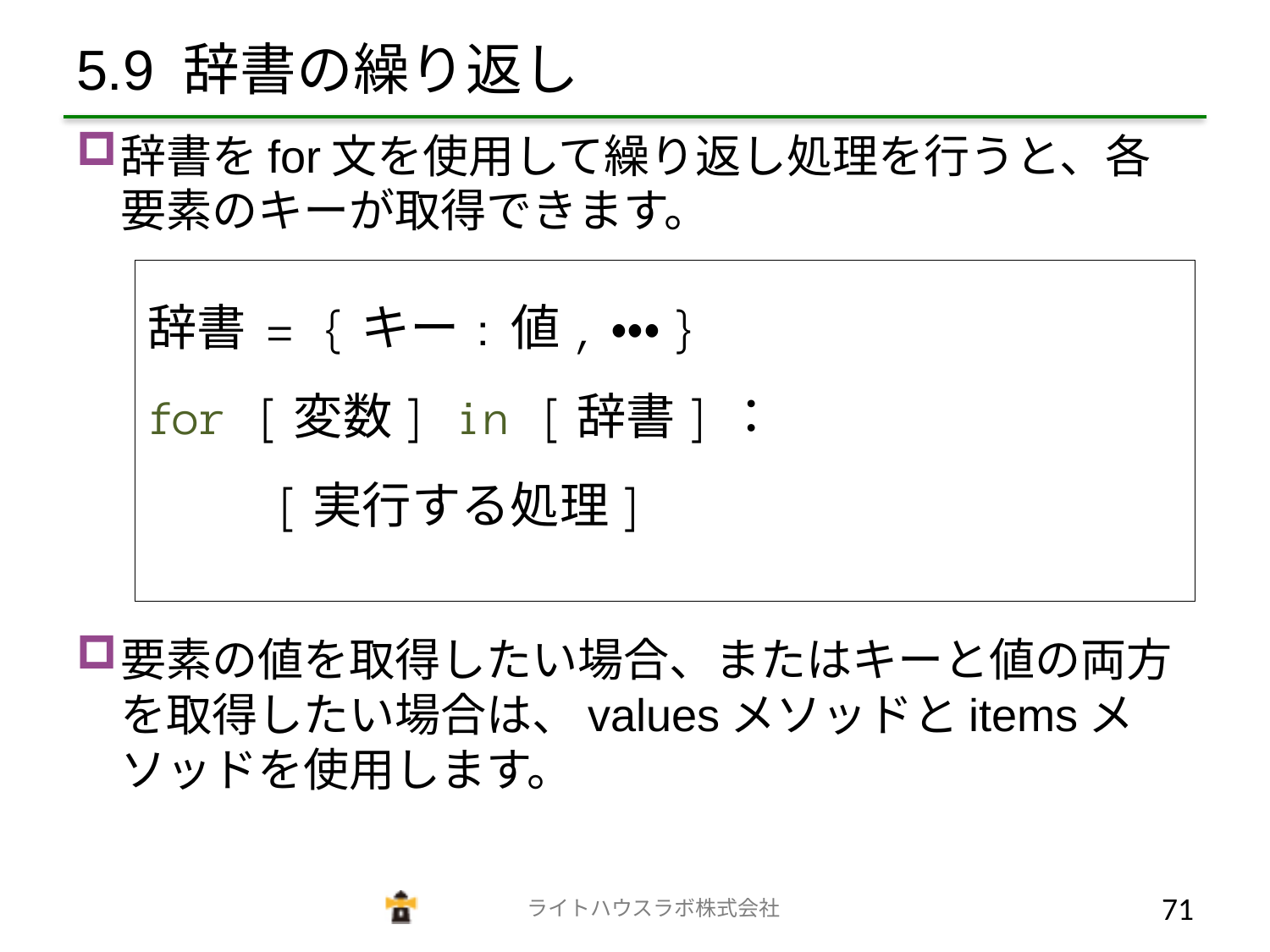

# 5.9 辞書の繰り返し
辞書をfor文を使用して繰り返し処理を行うと、各要素のキーが取得できます。

要素の値を取得したい場合、またはキーと値の両方を取得したい場合は、valuesメソッドとitemsメソッドを使用します。

辞書 = {キー:値,・・・}
for [変数] in [辞書]：
	[実行する処理]
　　　　　　　　　　　　　ライトハウスラボ株式会社
71